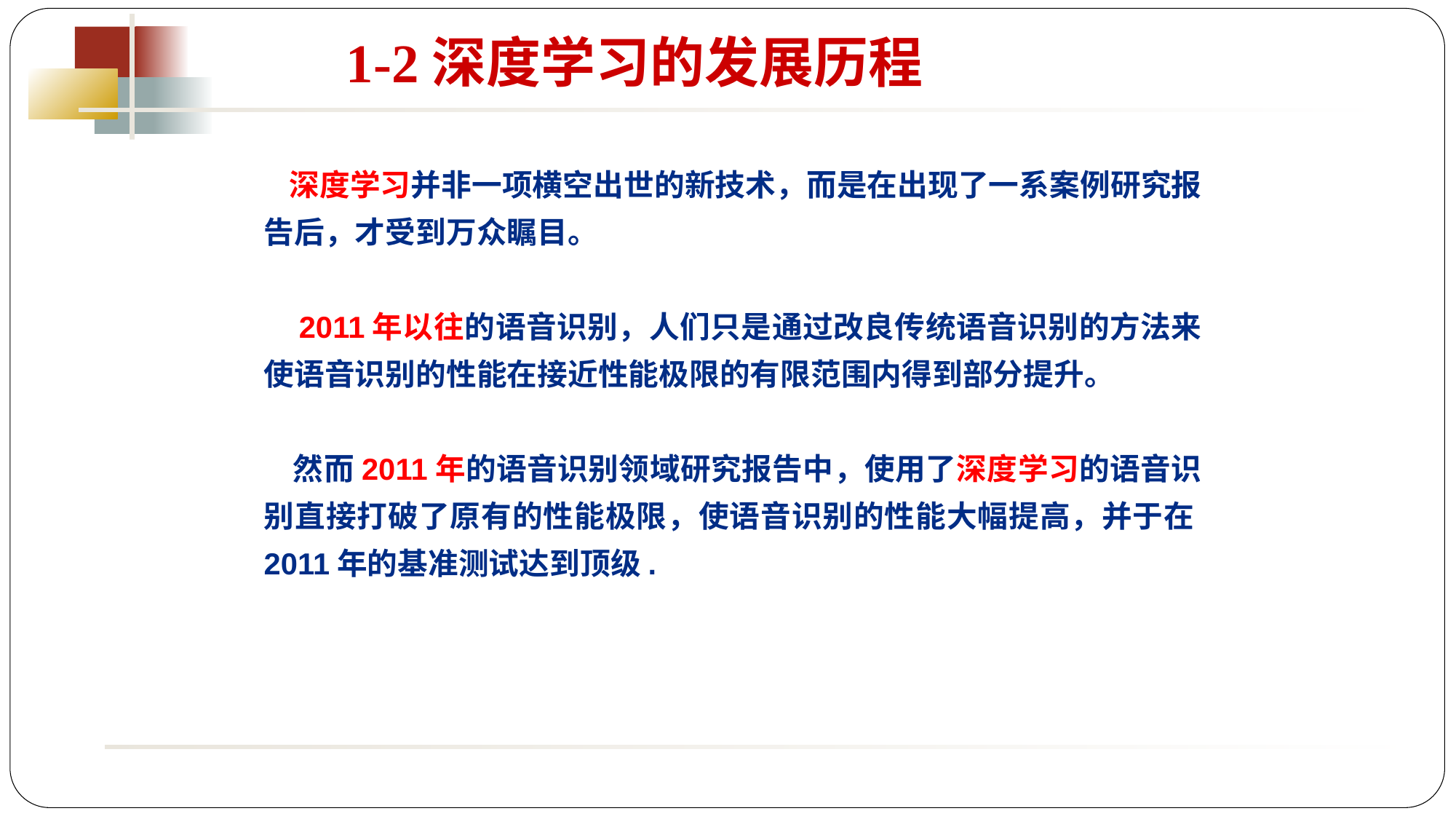

1-2深度学习的发展历程
   深度学习并非一项横空出世的新技术，而是在出现了一系案例研究报告后，才受到万众瞩目。

    2011年以往的语音识别，人们只是通过改良传统语音识别的方法来使语音识别的性能在接近性能极限的有限范围内得到部分提升。

   然而2011年的语音识别领域研究报告中，使用了深度学习的语音识别直接打破了原有的性能极限，使语音识别的性能大幅提高，并于在2011年的基准测试达到顶级.